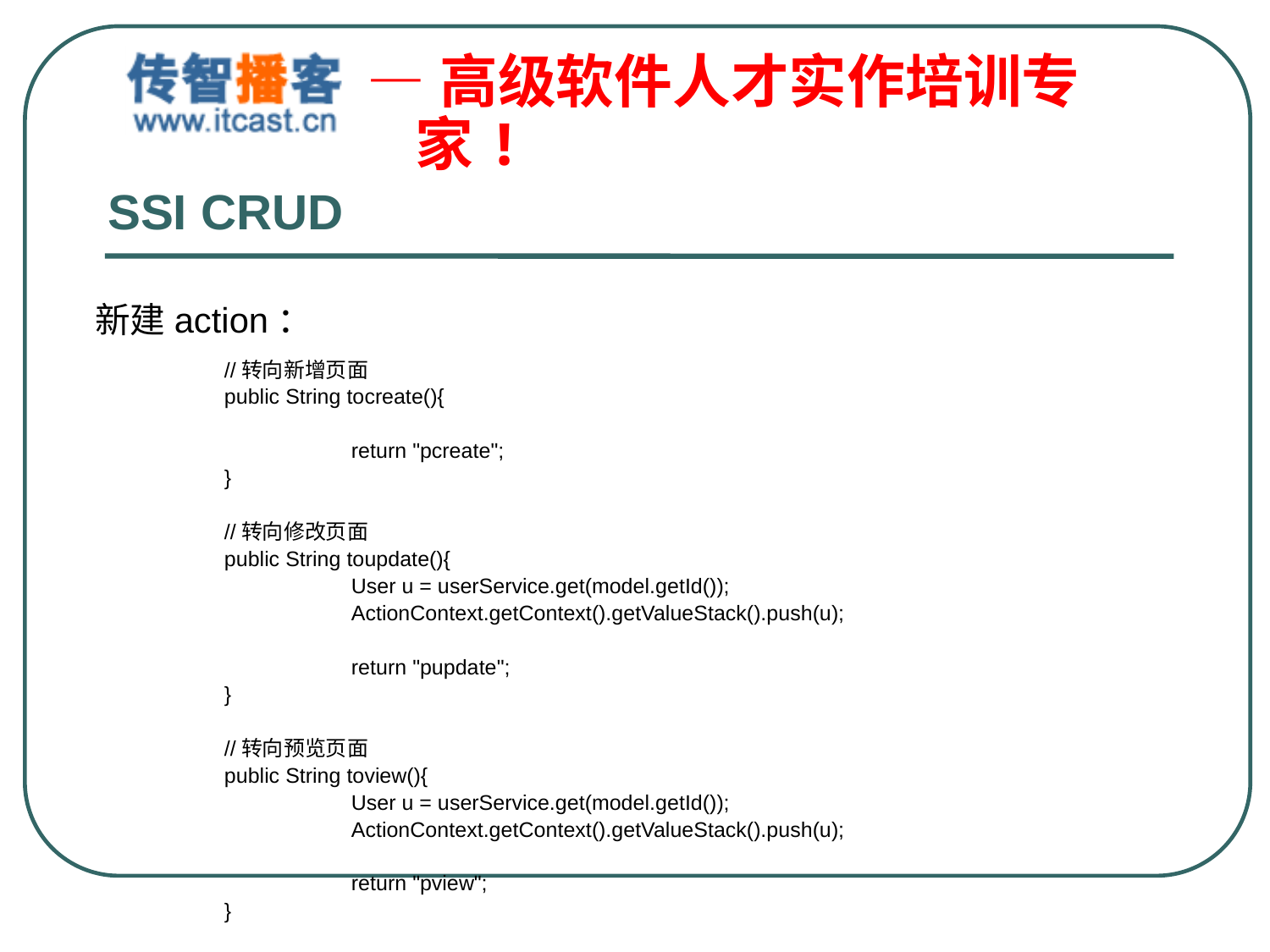

# SSI CRUD
新建action：
	//转向新增页面
	public String tocreate(){

		return "pcreate";
	}

	//转向修改页面
	public String toupdate(){
		User u = userService.get(model.getId());
		ActionContext.getContext().getValueStack().push(u);

		return "pupdate";
	}

	//转向预览页面
	public String toview(){
		User u = userService.get(model.getId());
		ActionContext.getContext().getValueStack().push(u);

		return "pview";
	}